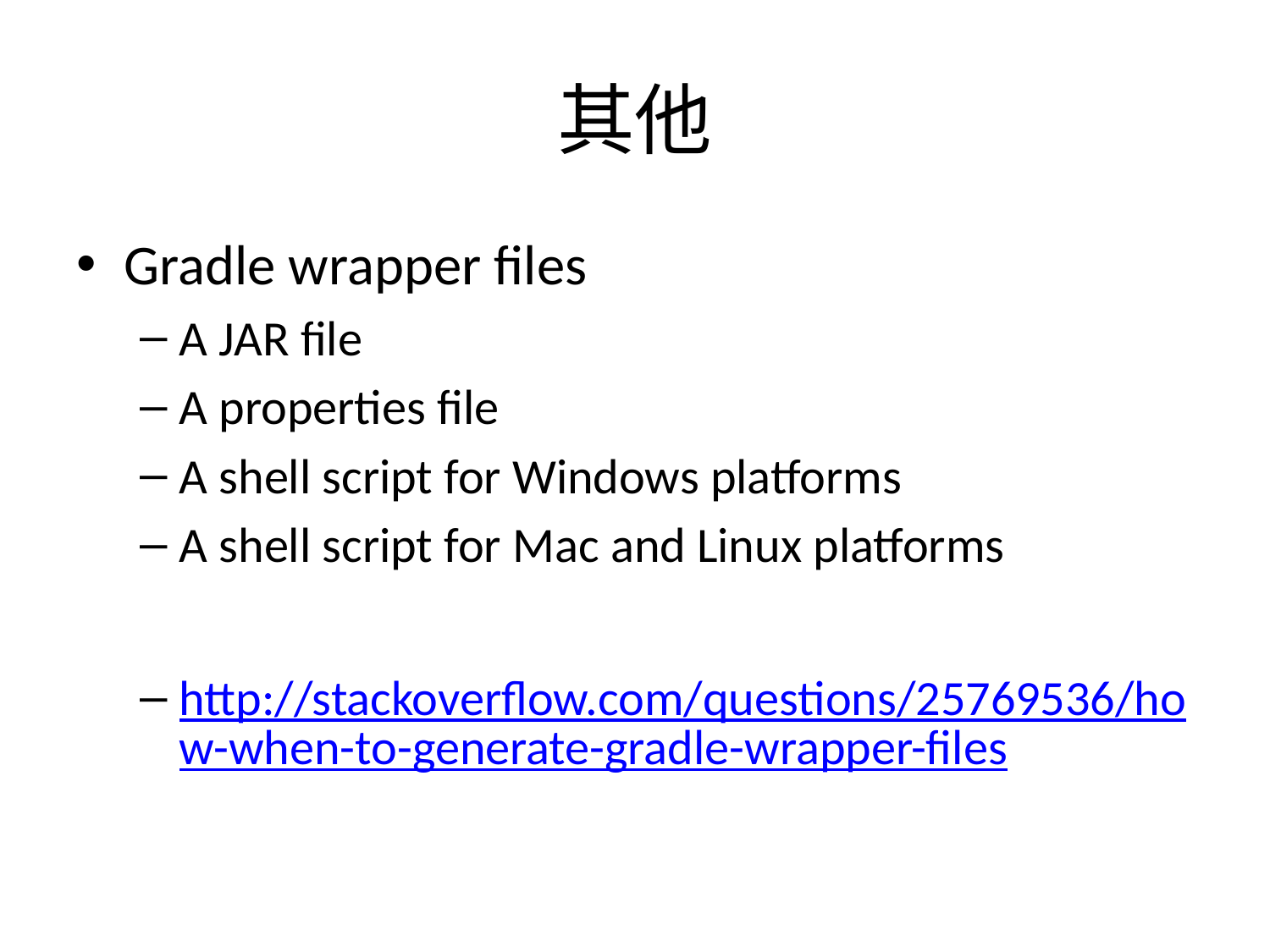

# 其他
Gradle wrapper files
A JAR file
A properties file
A shell script for Windows platforms
A shell script for Mac and Linux platforms

http://stackoverflow.com/questions/25769536/how-when-to-generate-gradle-wrapper-files